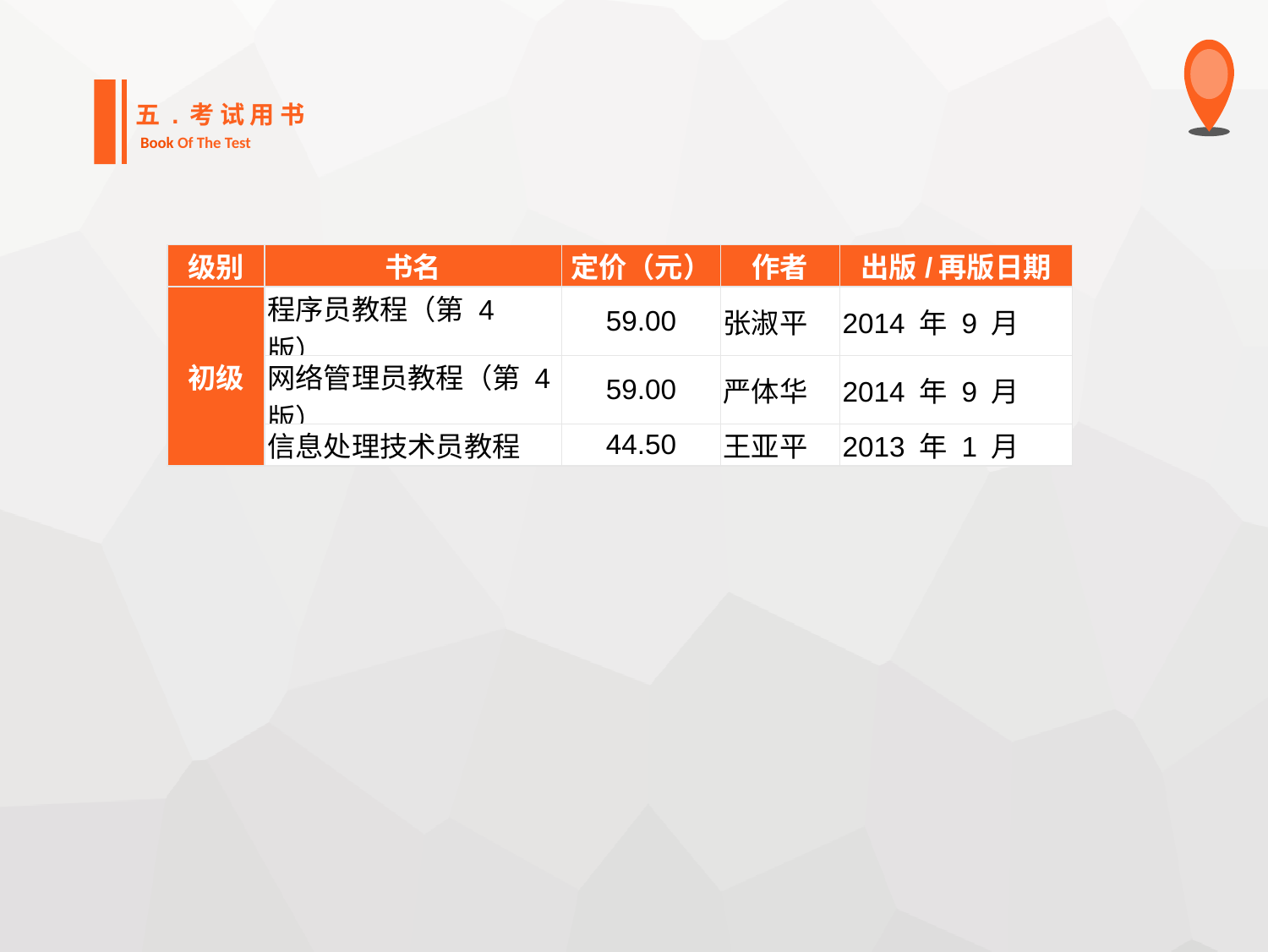

五.考试用书
Book Of The Test
| 级别 | 书名 | 定价（元） | 作者 | 出版/再版日期 |
| --- | --- | --- | --- | --- |
| 初级 | 程序员教程（第 4 版） | 59.00 | 张淑平 | 2014 年 9 月 |
|  | 网络管理员教程（第 4 版） | 59.00 | 严体华 | 2014 年 9 月 |
|  | 信息处理技术员教程 | 44.50 | 王亚平 | 2013 年 1 月 |